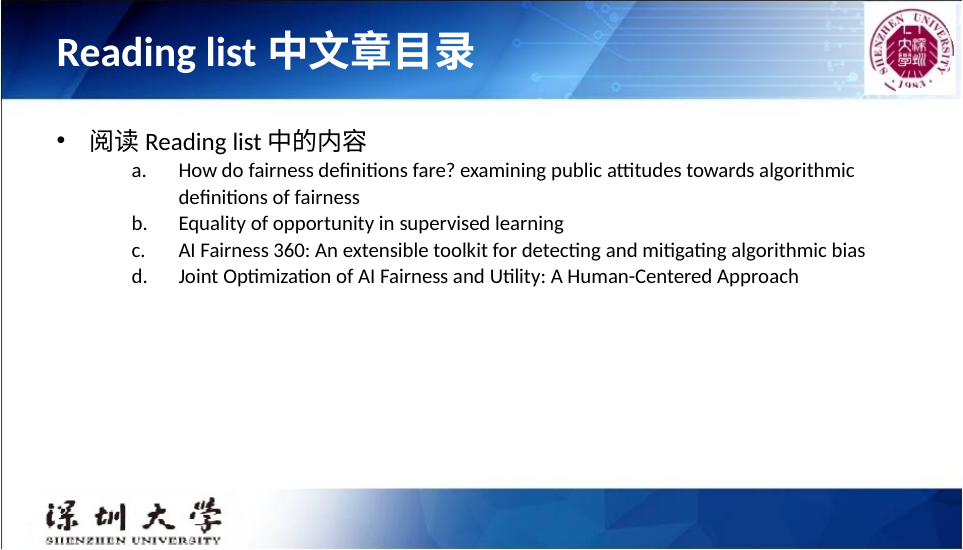

# Reading list中文章目录
阅读Reading list中的内容
How do fairness definitions fare? examining public attitudes towards algorithmic definitions of fairness
Equality of opportunity in supervised learning
AI Fairness 360: An extensible toolkit for detecting and mitigating algorithmic bias
Joint Optimization of AI Fairness and Utility: A Human-Centered Approach

27